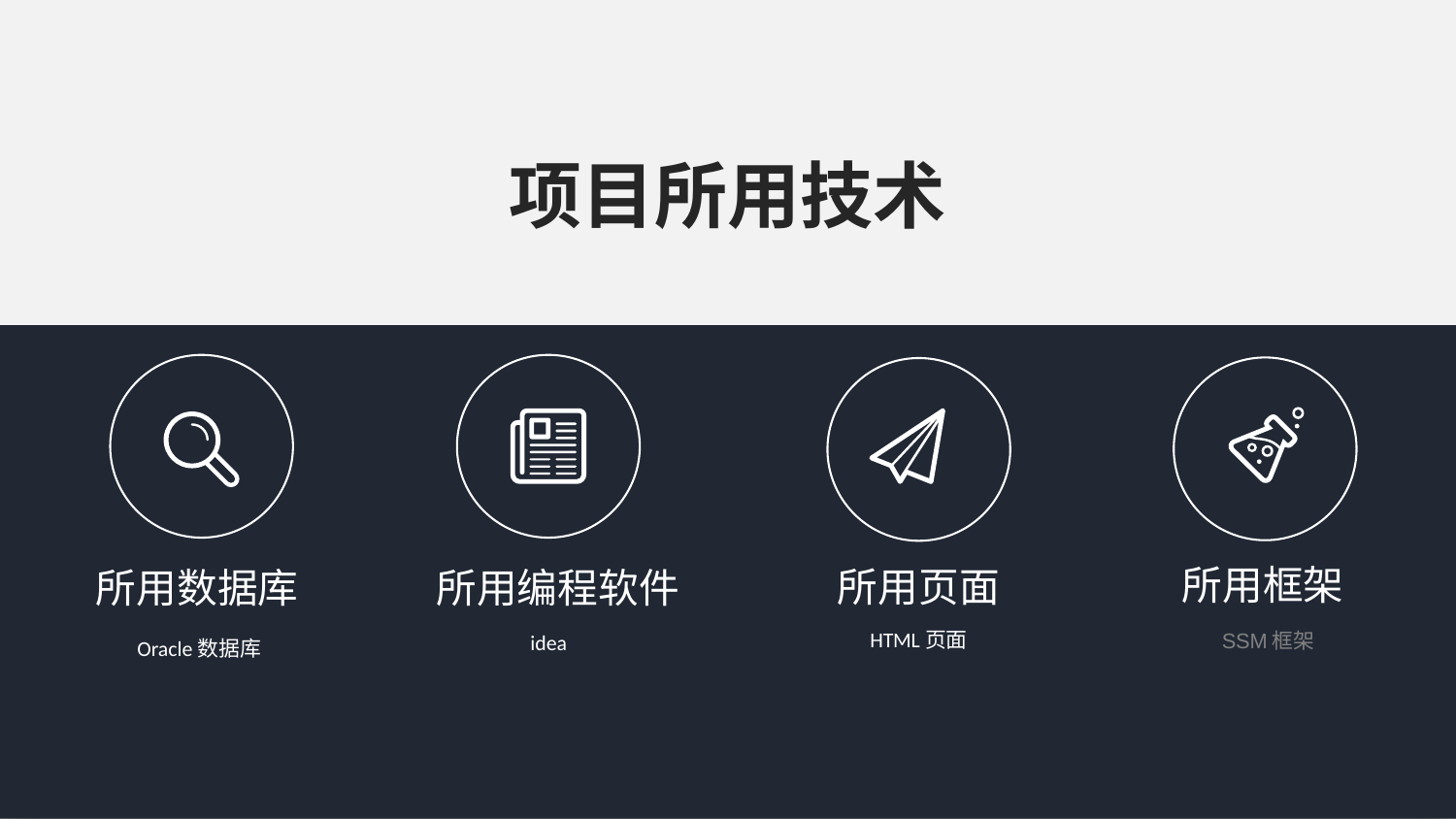

项目所用技术

所用框架
所用页面
所用编程软件
所用数据库
HTML页面
idea
Oracle数据库
SSM框架
6